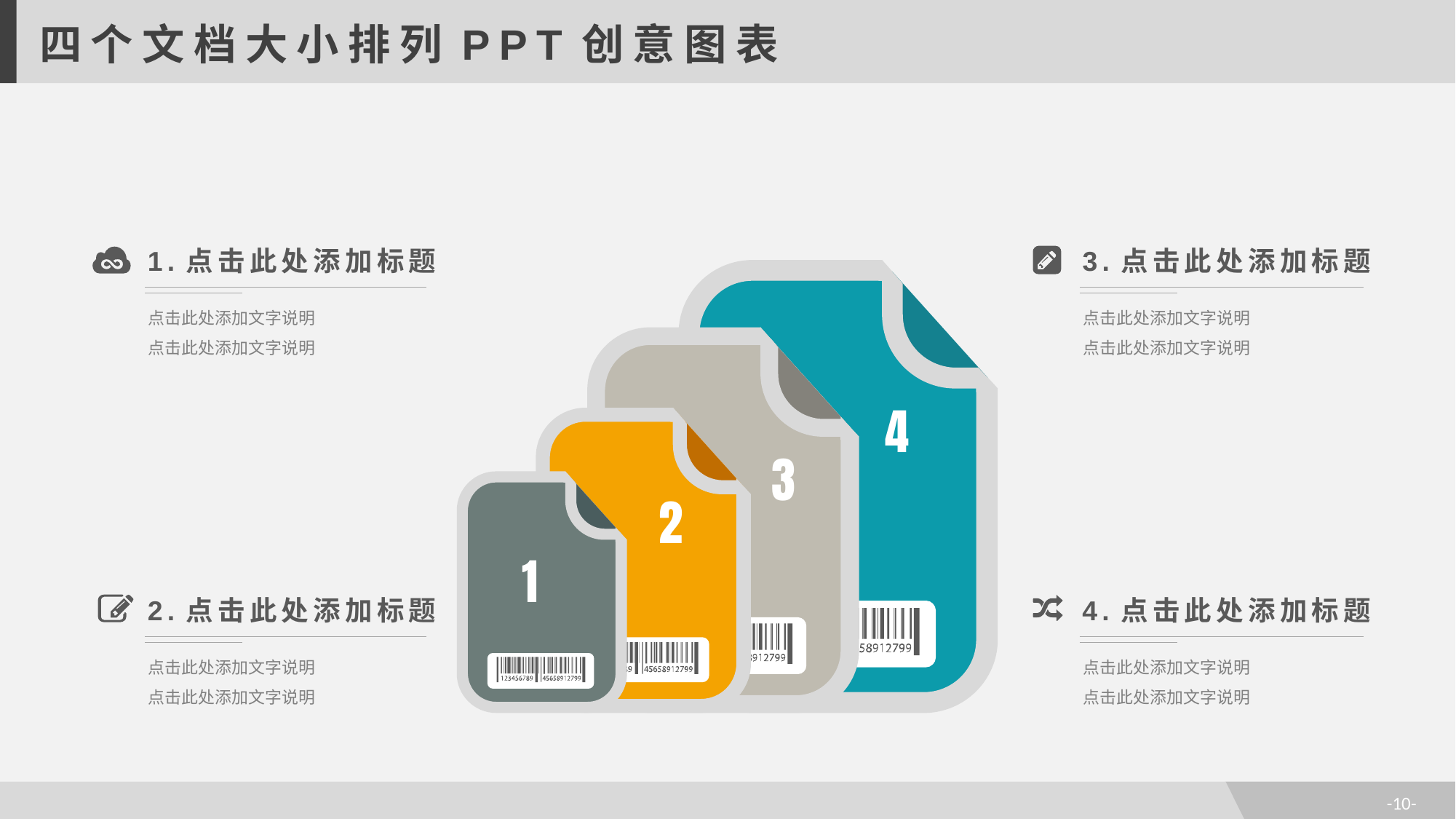

四个文档大小排列PPT创意图表
1.点击此处添加标题

点击此处添加文字说明
点击此处添加文字说明
3.点击此处添加标题

点击此处添加文字说明
点击此处添加文字说明

4
3
2
1
2.点击此处添加标题

点击此处添加文字说明
点击此处添加文字说明
4.点击此处添加标题

点击此处添加文字说明
点击此处添加文字说明
-10-